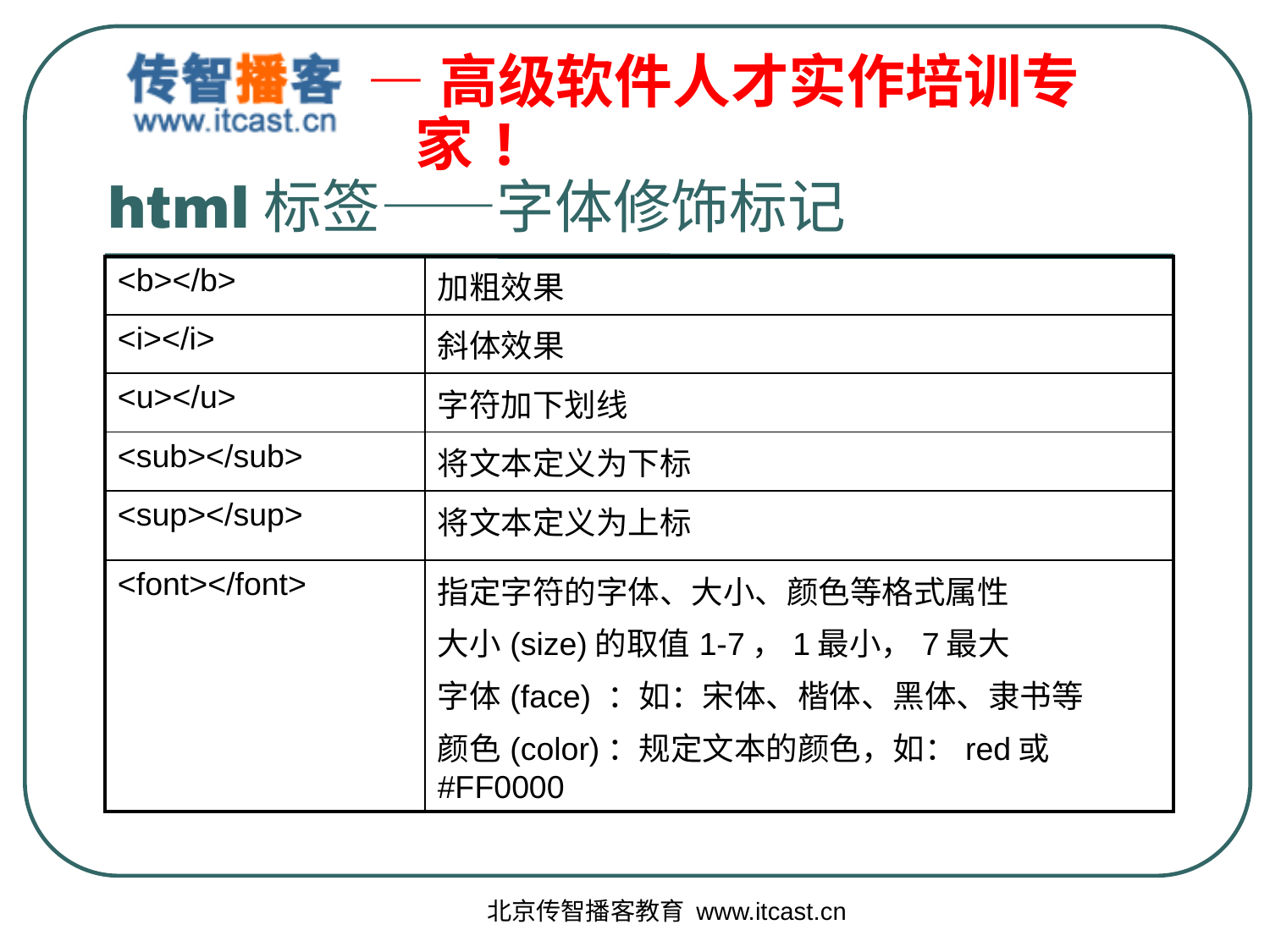

# html标签——字体修饰标记
| <b></b> | 加粗效果 |
| --- | --- |
| <i></i> | 斜体效果 |
| <u></u> | 字符加下划线 |
| <sub></sub> | 将文本定义为下标 |
| <sup></sup> | 将文本定义为上标 |
| <font></font> | 指定字符的字体、大小、颜色等格式属性 大小(size)的取值1-7，1最小，7最大 字体(face) ：如：宋体、楷体、黑体、隶书等 颜色(color)：规定文本的颜色，如：red或#FF0000 |